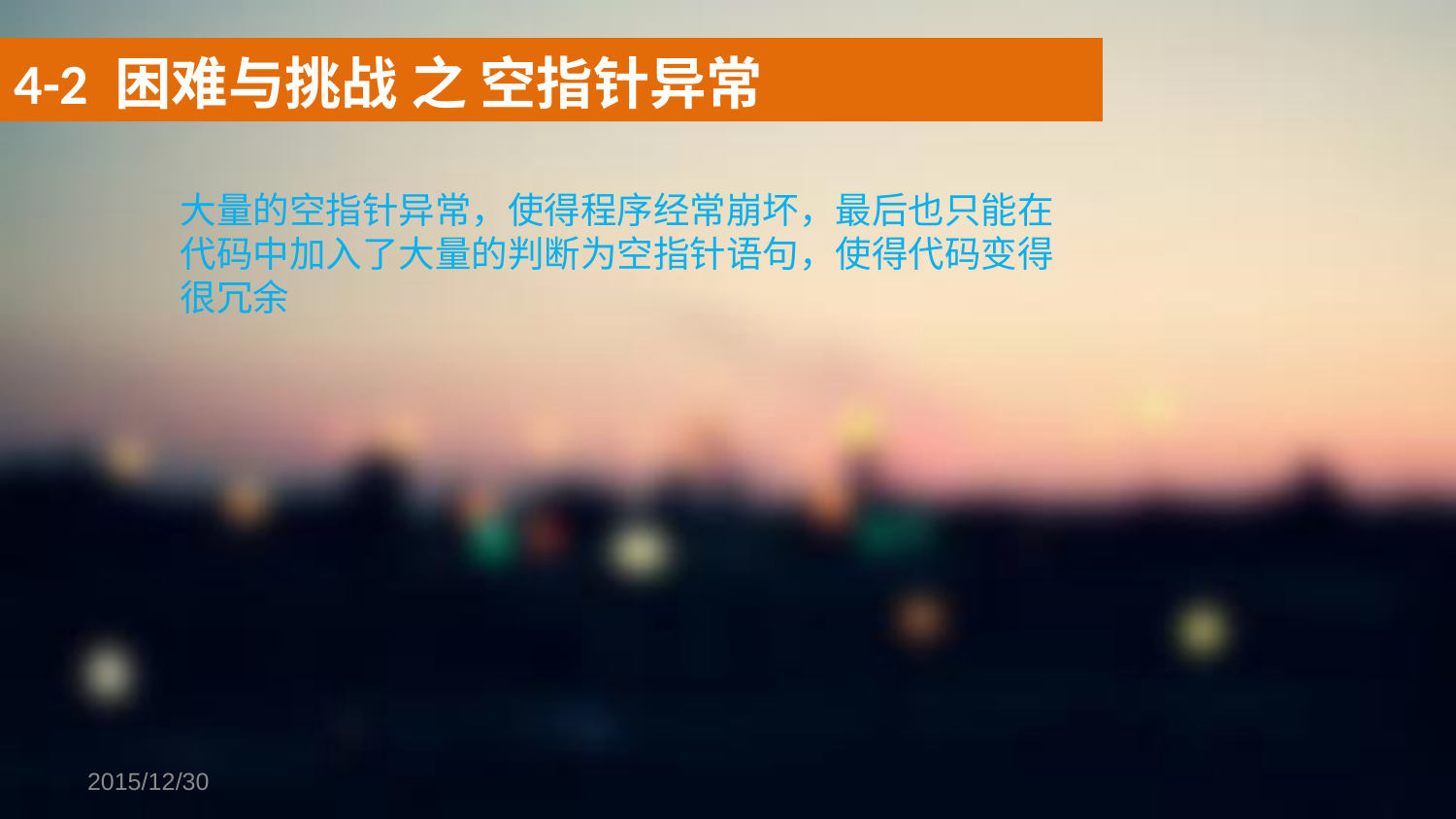

4-2 困难与挑战 之 空指针异常
大量的空指针异常，使得程序经常崩坏，最后也只能在代码中加入了大量的判断为空指针语句，使得代码变得很冗余
2015/12/30